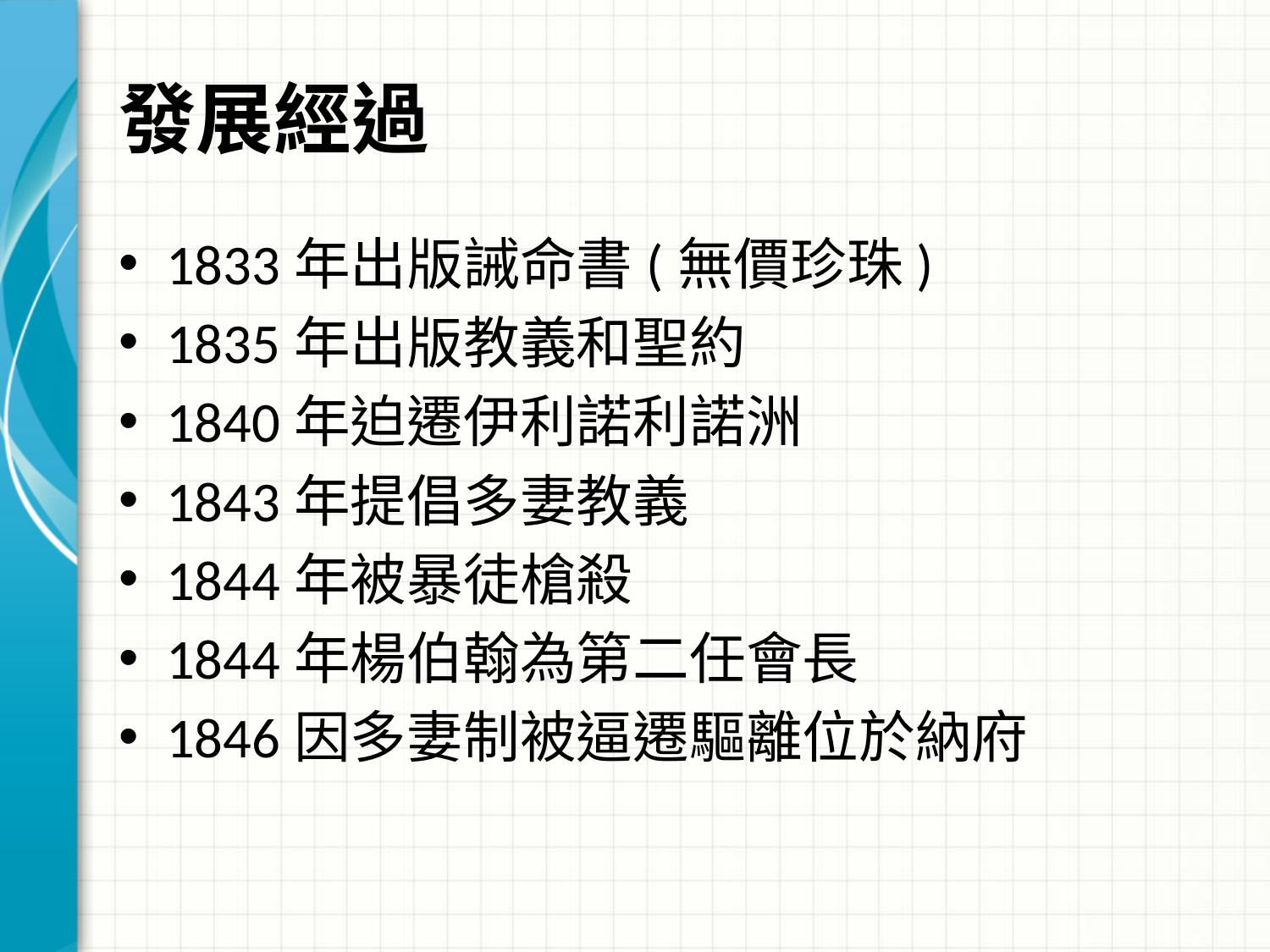

# 發展經過
1833年出版誡命書(無價珍珠)
1835年出版教義和聖約
1840年迫遷伊利諾利諾洲
1843年提倡多妻教義
1844年被暴徒槍殺
1844年楊伯翰為第二任會長
1846因多妻制被逼遷驅離位於納府